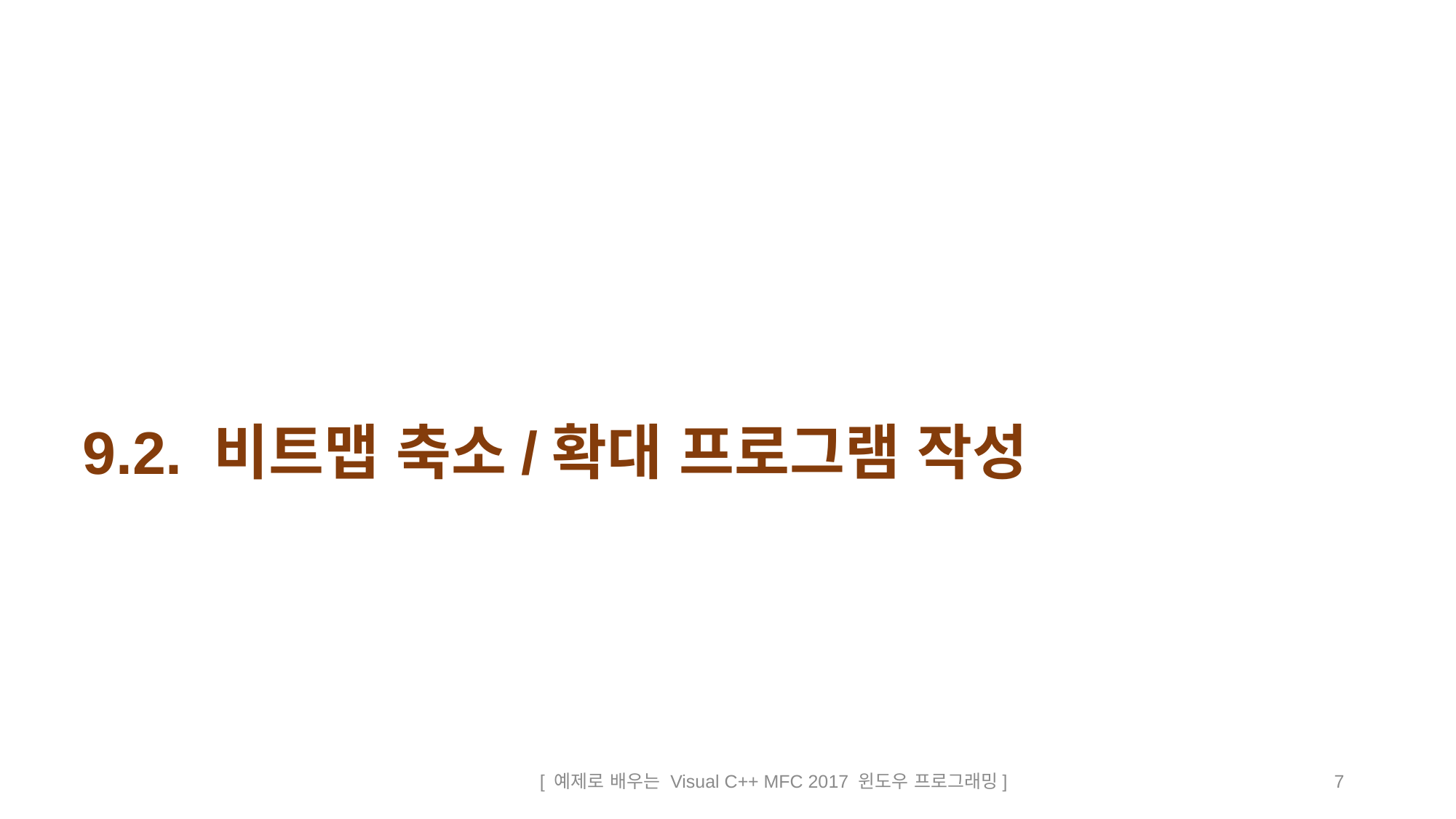

# 9.2. 비트맵 축소/확대 프로그램 작성
[ 예제로 배우는 Visual C++ MFC 2017 윈도우 프로그래밍]
7